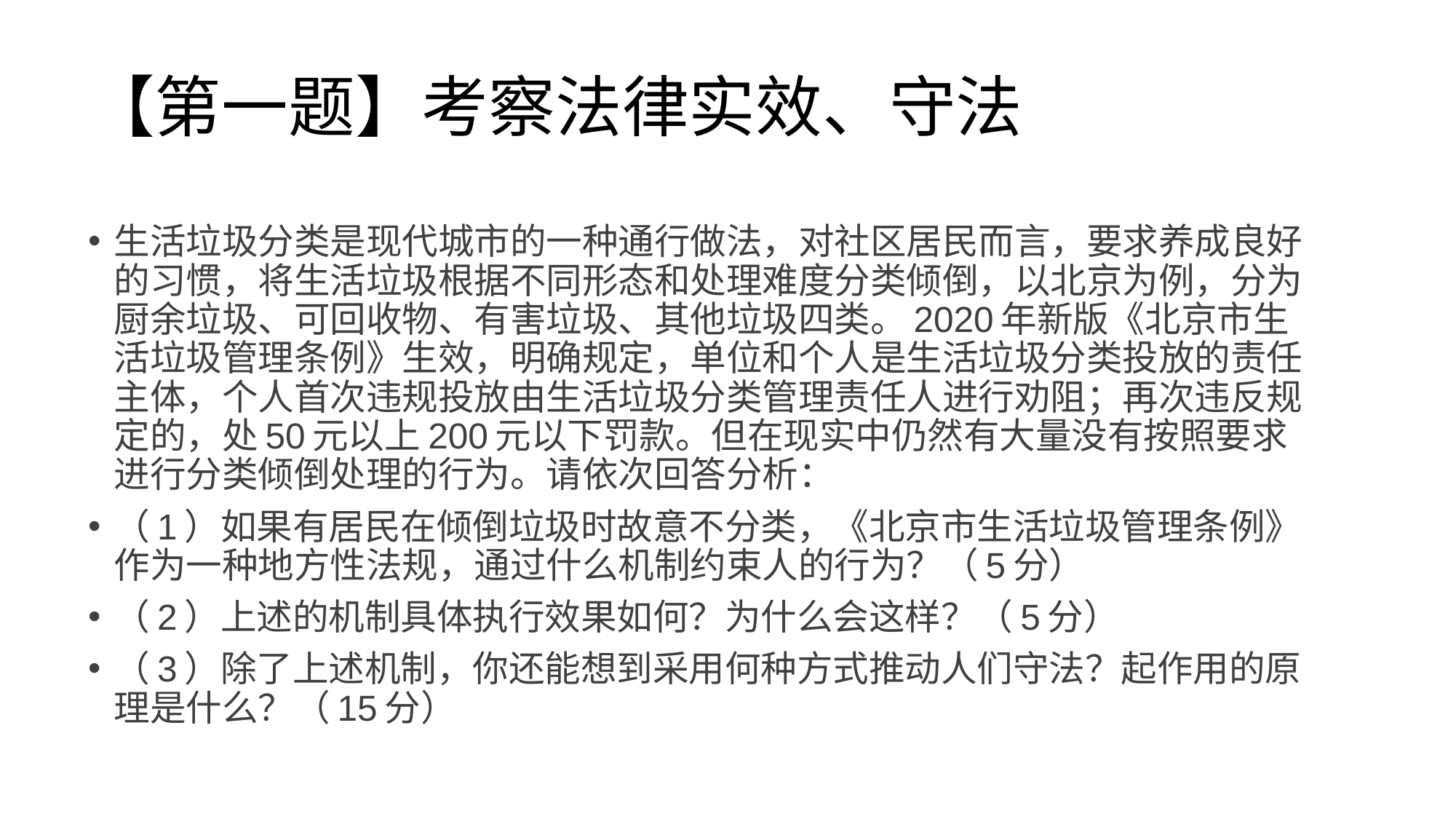

# 【第一题】考察法律实效、守法
生活垃圾分类是现代城市的一种通行做法，对社区居民而言，要求养成良好的习惯，将生活垃圾根据不同形态和处理难度分类倾倒，以北京为例，分为厨余垃圾、可回收物、有害垃圾、其他垃圾四类。2020年新版《北京市生活垃圾管理条例》生效，明确规定，单位和个人是生活垃圾分类投放的责任主体，个人首次违规投放由生活垃圾分类管理责任人进行劝阻；再次违反规定的，处50元以上200元以下罚款。但在现实中仍然有大量没有按照要求进行分类倾倒处理的行为。请依次回答分析：
（1）如果有居民在倾倒垃圾时故意不分类，《北京市生活垃圾管理条例》作为一种地方性法规，通过什么机制约束人的行为？（5分）
（2）上述的机制具体执行效果如何？为什么会这样？（5分）
（3）除了上述机制，你还能想到采用何种方式推动人们守法？起作用的原理是什么？（15分）